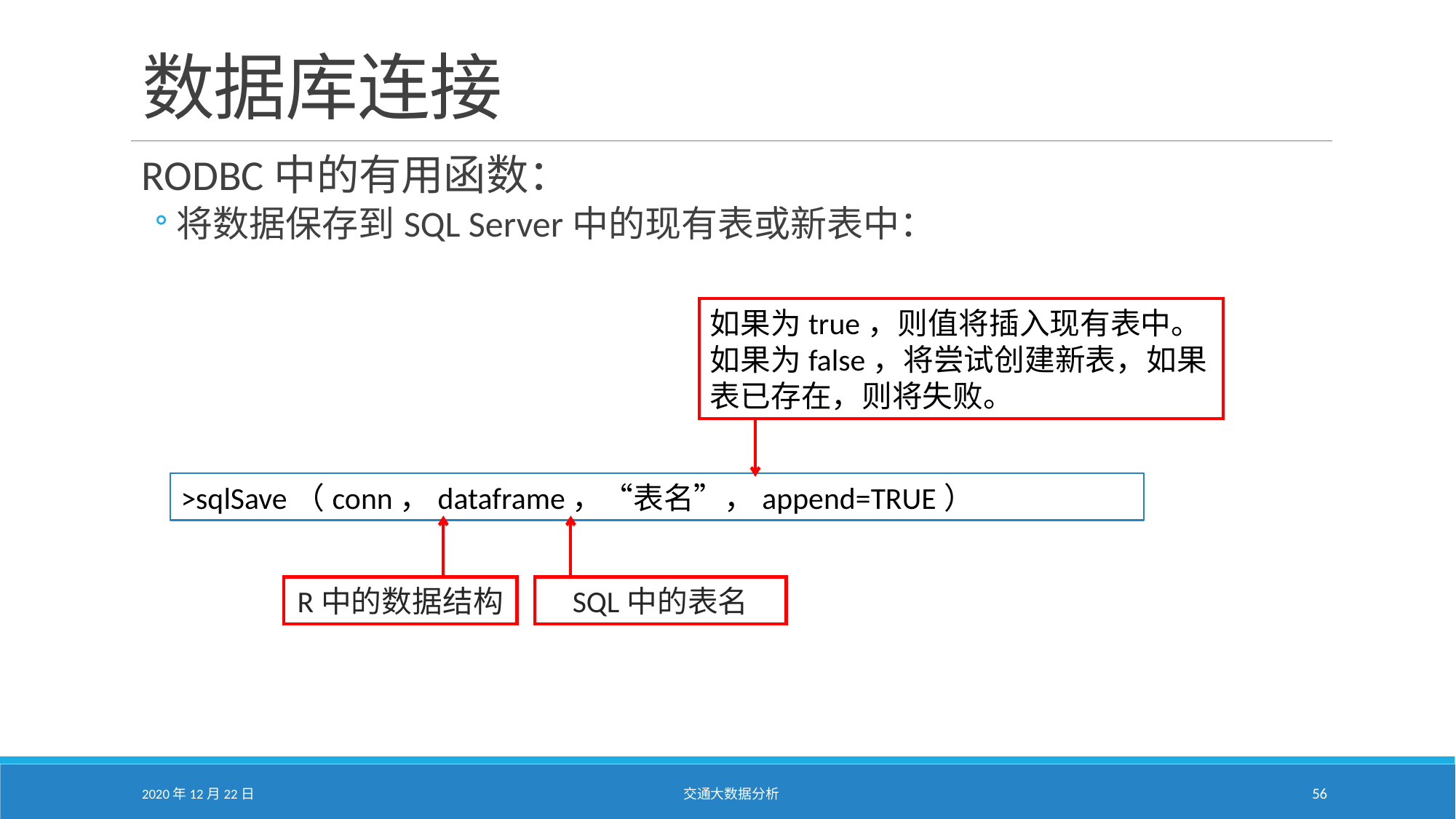

# 数据库连接
RODBC中的有用函数：
将数据保存到SQL Server中的现有表或新表中：
如果为true，则值将插入现有表中。如果为false，将尝试创建新表，如果表已存在，则将失败。
>sqlSave（conn，dataframe，“表名”，append=TRUE）
R中的数据结构
SQL中的表名
2020年12月22日
交通大数据分析
56